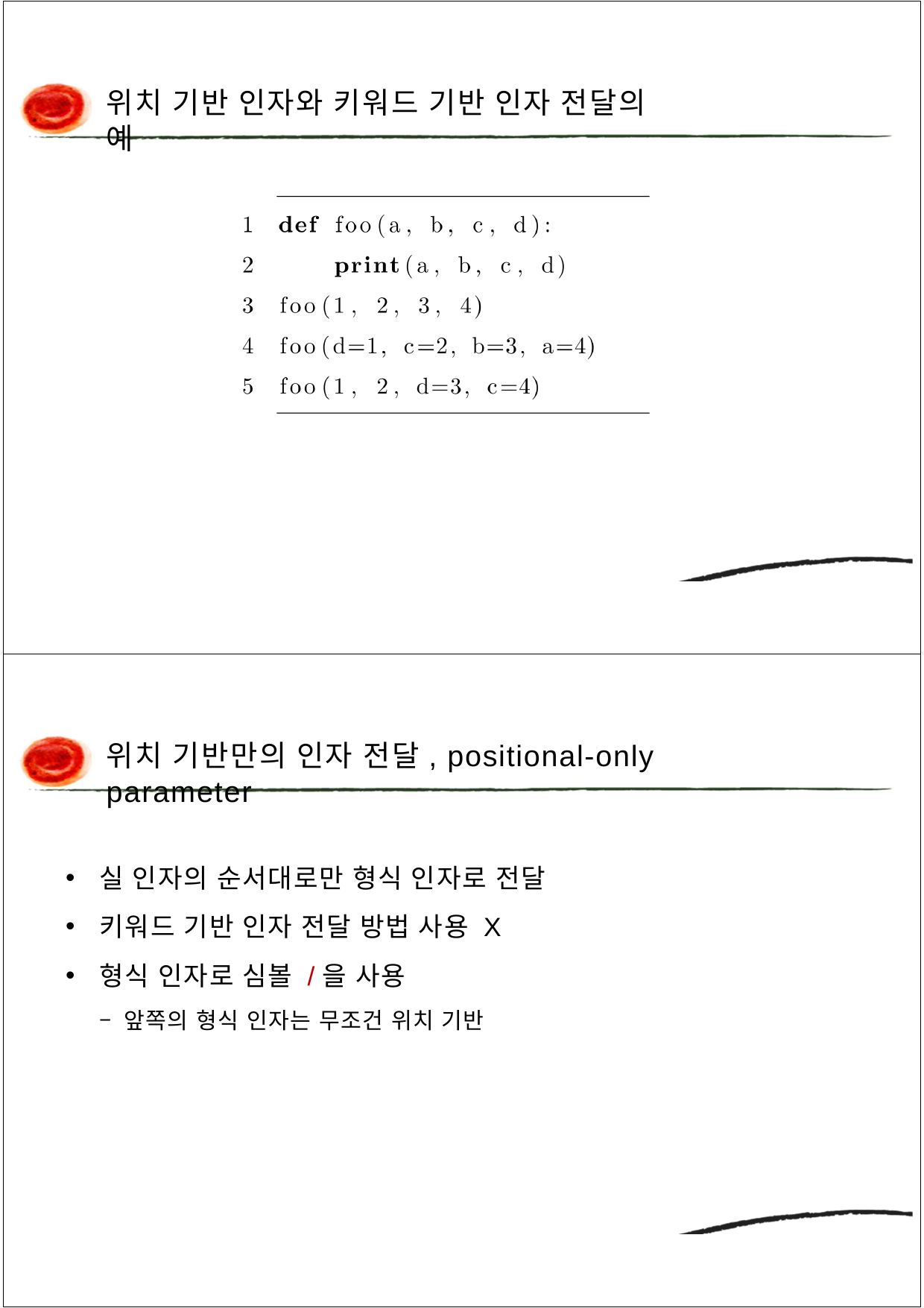

위치 기반 인자와 키워드 기반 인자 전달의 예

위치 기반만의 인자 전달, positional-only parameter

실 인자의 순서대로만 형식 인자로 전달
키워드 기반 인자 전달 방법 사용 X
형식 인자로 심볼 /을 사용
– 앞쪽의 형식 인자는 무조건 위치 기반